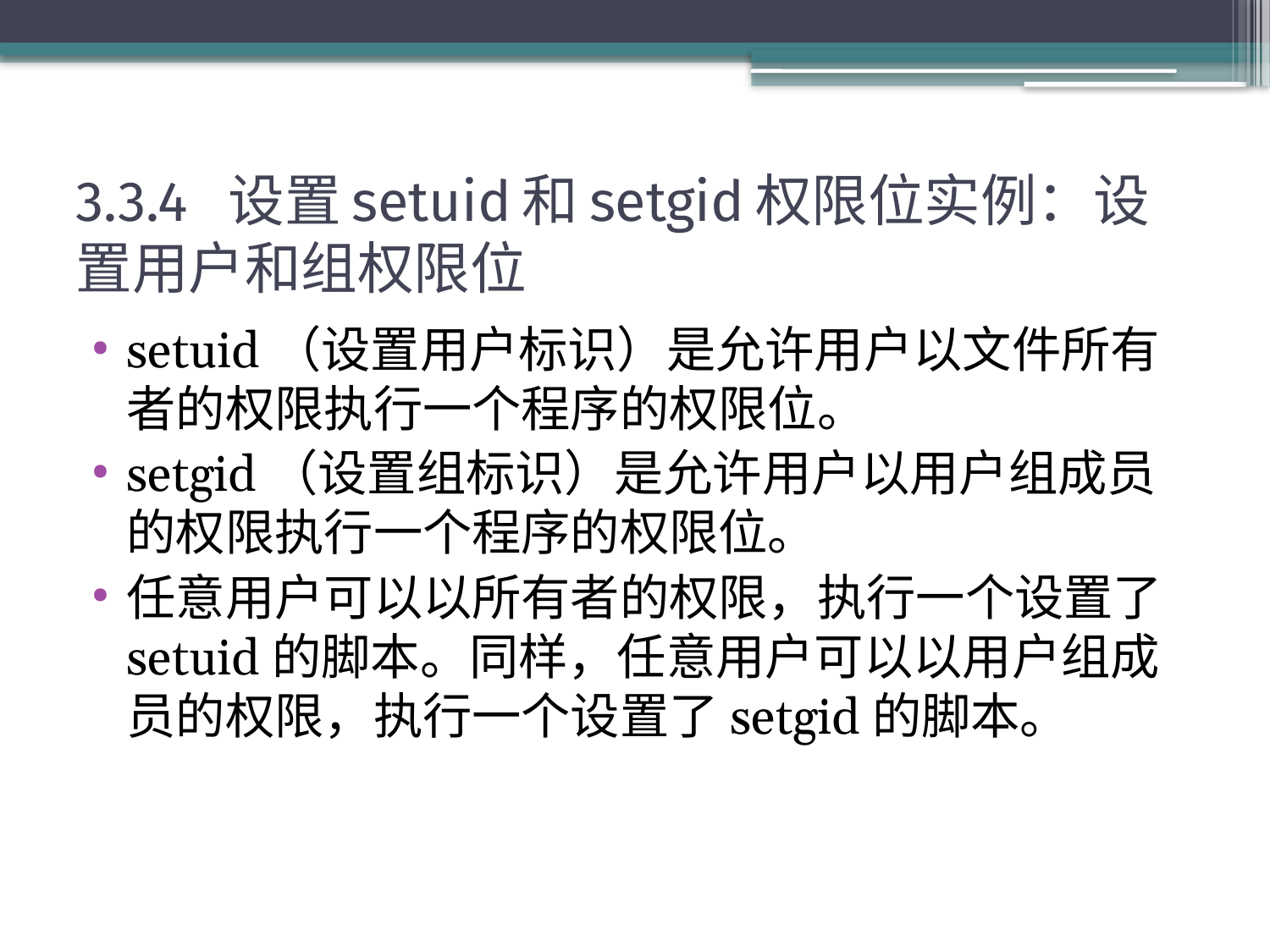

# 3.3.4  设置setuid和setgid权限位实例：设置用户和组权限位
setuid（设置用户标识）是允许用户以文件所有者的权限执行一个程序的权限位。
setgid（设置组标识）是允许用户以用户组成员的权限执行一个程序的权限位。
任意用户可以以所有者的权限，执行一个设置了setuid的脚本。同样，任意用户可以以用户组成员的权限，执行一个设置了setgid的脚本。